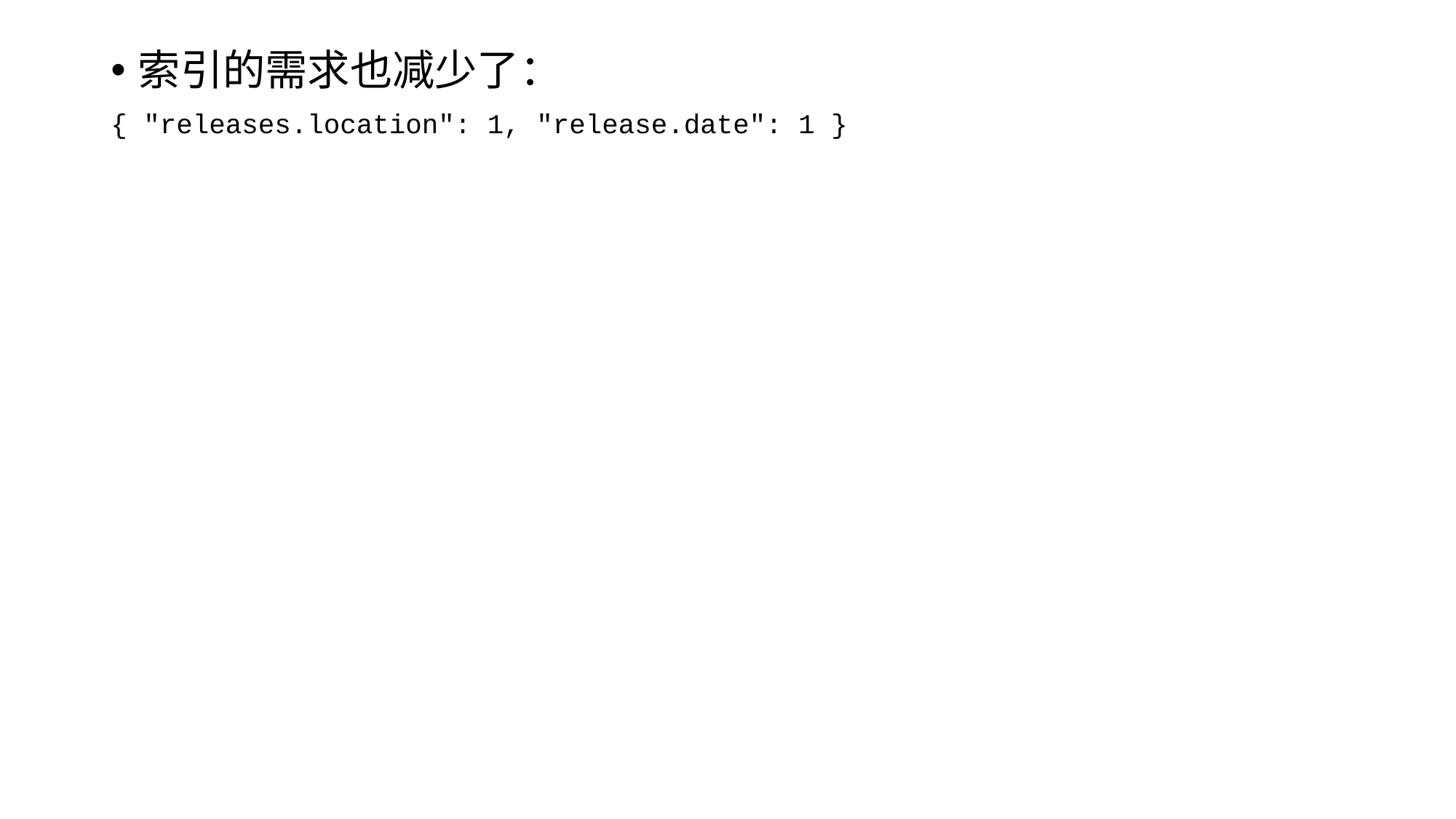

索引的需求也减少了：
{ "releases.location": 1, "release.date": 1 }